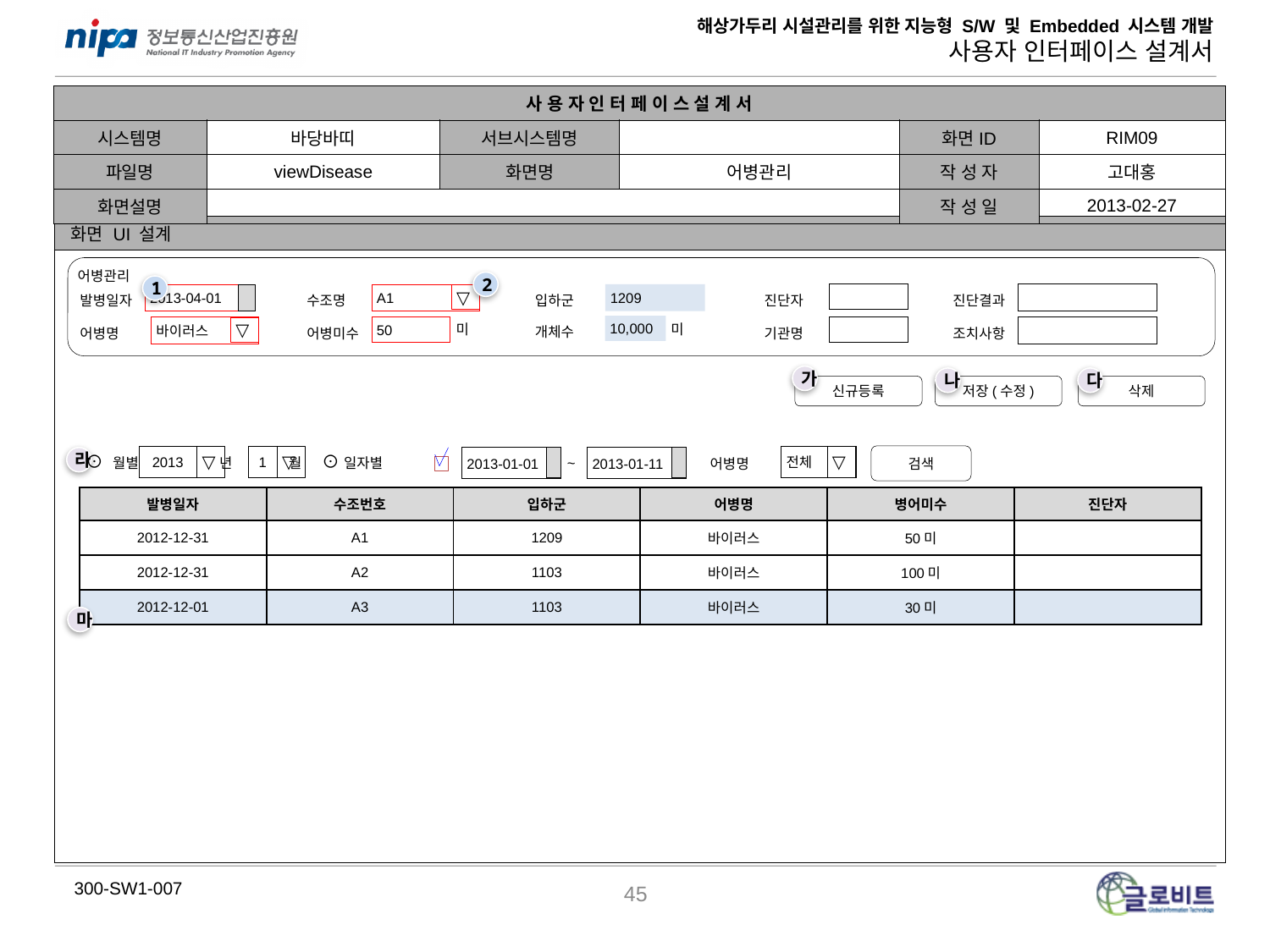

| 사 용 자 인 터 페 이 스 설 계 서 |  |  |  |  |  |
| --- | --- | --- | --- | --- | --- |
| 시스템명 | 바당바띠 | 서브시스템명 |  | 화면ID | RIM09 |
| 파일명 | viewDisease | 화면명 | 어병관리 | 작 성 자 | 고대홍 |
| 화면설명 |  |  |  | 작 성 일 | 2013-02-27 |
| 화면 UI 설계 |
| --- |
|  |
어병관리
2
1
진단자
진단결과

1209
발병일자
2013-04-01

수조명
A1
▽
입하군
10,000
개체수
미
미
어병명
바이러스
▽
어병미수
기관명
조치사항
50

가
나
다
신규등록
저장(수정)
삭제
검색
▽
어병명
▽
⊙ 월별                    년              월     ⊙ 일자별
전체
▽
2013
1
라
~

2013-01-01

2013-01-11

| 발병일자 | 수조번호 | 입하군 | 어병명 | 병어미수 | 진단자 |
| --- | --- | --- | --- | --- | --- |
| 2012-12-31 | A1 | 1209 | 바이러스 | 50미 |  |
| 2012-12-31 | A2 | 1103 | 바이러스 | 100미 |  |
| 2012-12-01 | A3 | 1103 | 바이러스 | 30미 |  |
마